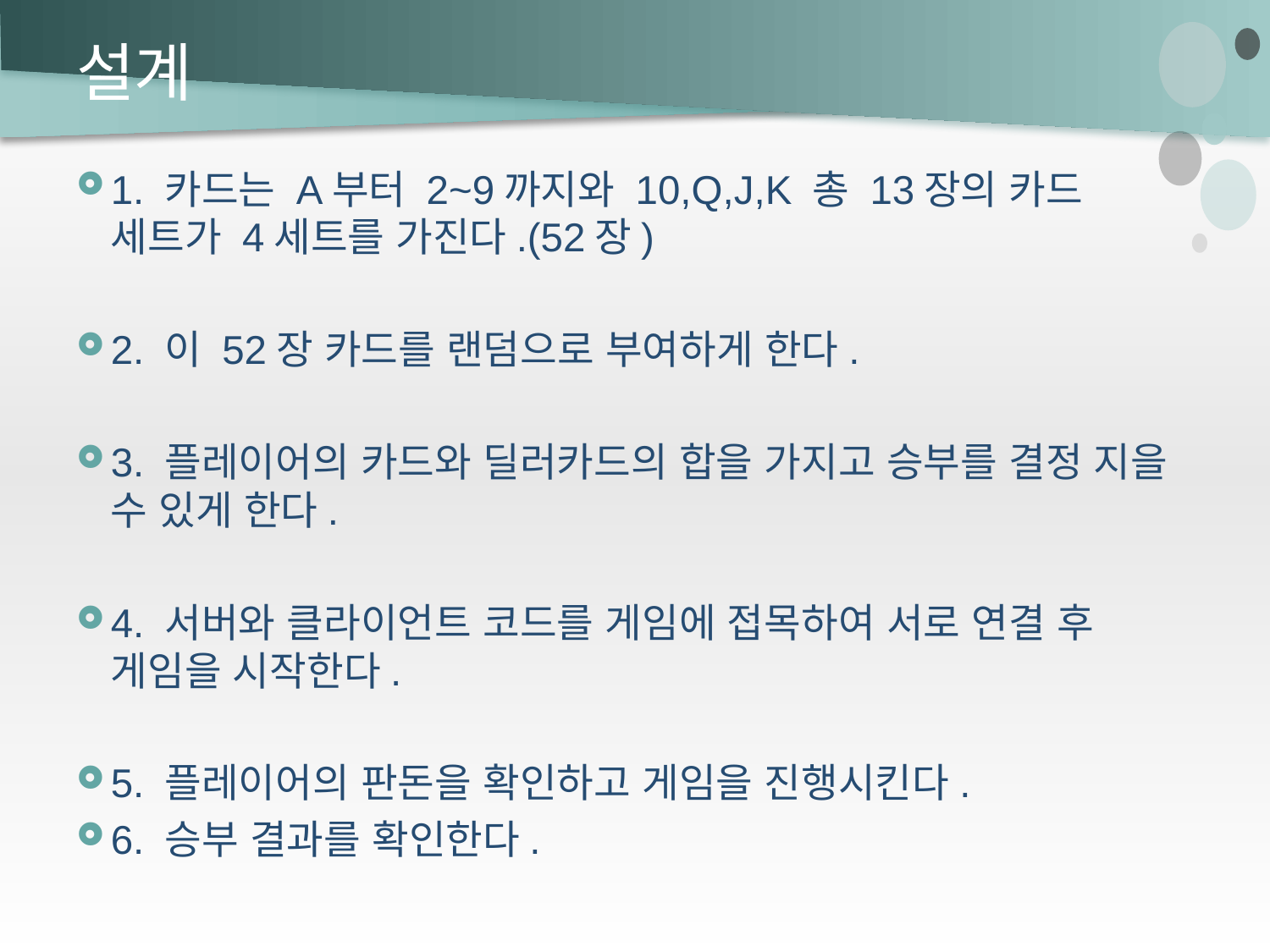

# 설계
1. 카드는 A부터 2~9까지와 10,Q,J,K 총 13장의 카드 세트가 4세트를 가진다.(52장)

2. 이 52장 카드를 랜덤으로 부여하게 한다.

3. 플레이어의 카드와 딜러카드의 합을 가지고 승부를 결정 지을 수 있게 한다.

4. 서버와 클라이언트 코드를 게임에 접목하여 서로 연결 후 게임을 시작한다.

5. 플레이어의 판돈을 확인하고 게임을 진행시킨다.
6. 승부 결과를 확인한다.